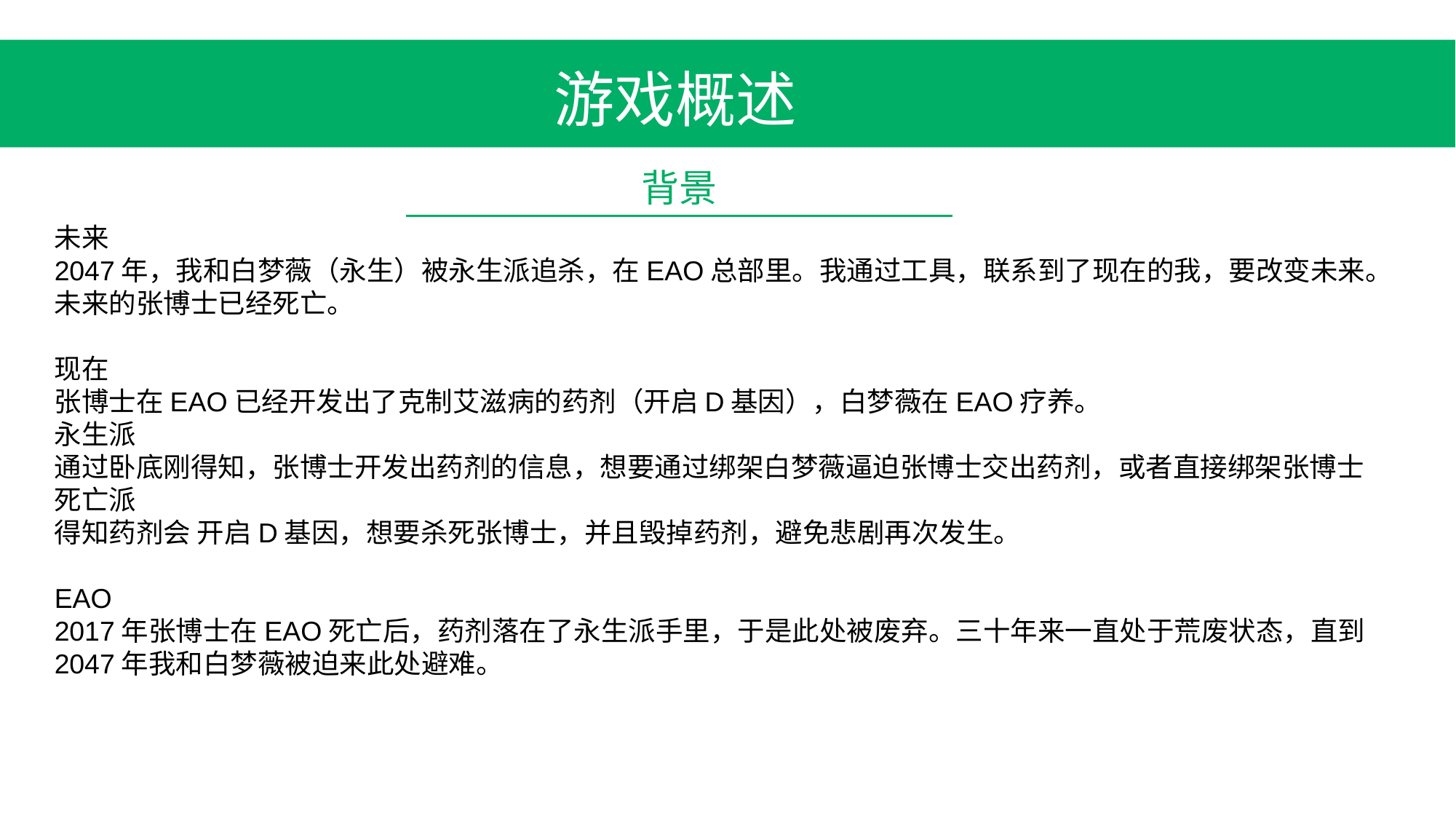

游戏概述
背景
未来
2047年，我和白梦薇（永生）被永生派追杀，在EAO总部里。我通过工具，联系到了现在的我，要改变未来。未来的张博士已经死亡。

现在
张博士在EAO已经开发出了克制艾滋病的药剂（开启D基因），白梦薇在EAO疗养。
永生派
通过卧底刚得知，张博士开发出药剂的信息，想要通过绑架白梦薇逼迫张博士交出药剂，或者直接绑架张博士
死亡派
得知药剂会 开启D基因，想要杀死张博士，并且毁掉药剂，避免悲剧再次发生。

EAO
2017年张博士在EAO死亡后，药剂落在了永生派手里，于是此处被废弃。三十年来一直处于荒废状态，直到2047年我和白梦薇被迫来此处避难。